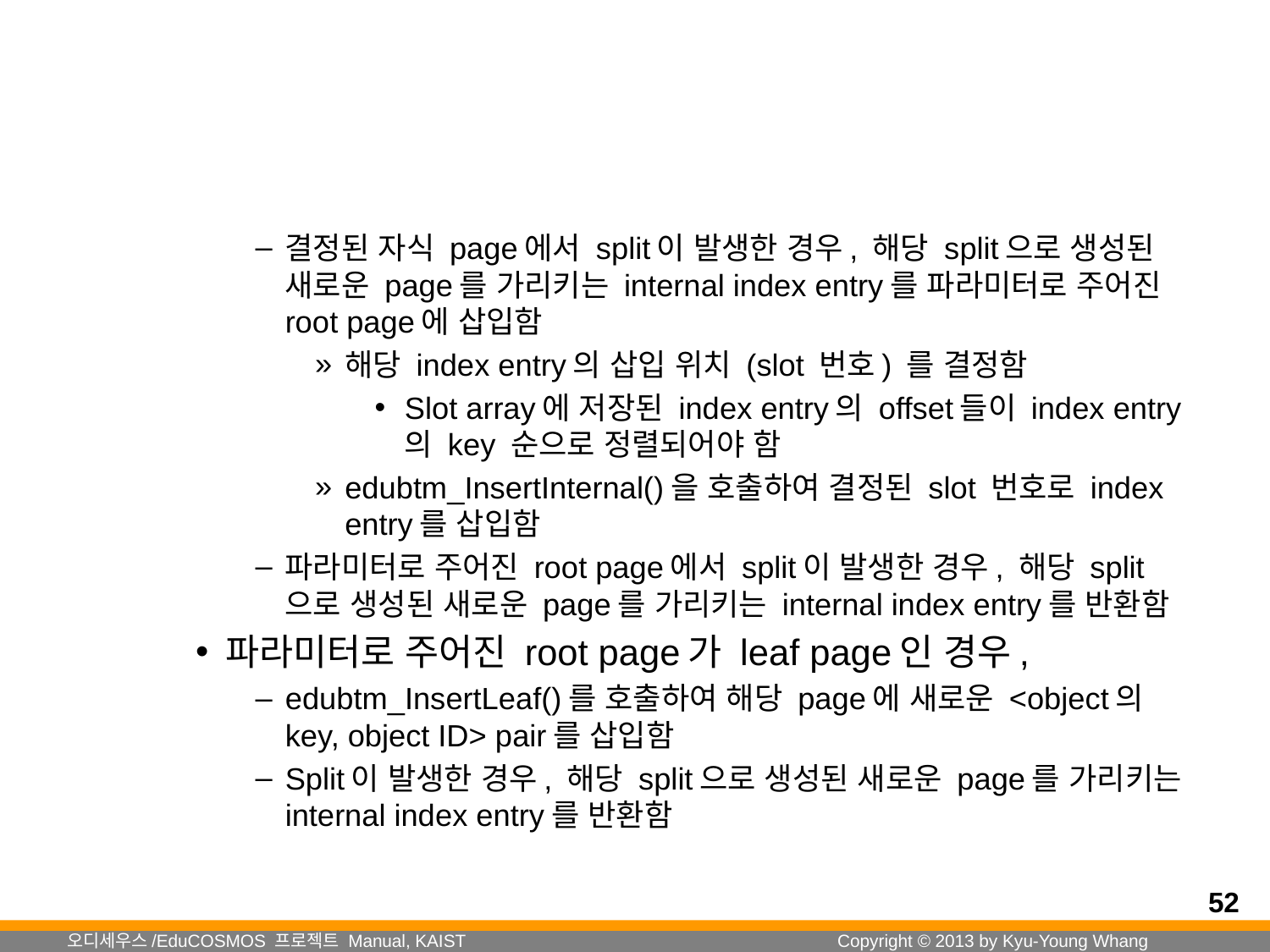

#
결정된 자식 page에서 split이 발생한 경우, 해당 split으로 생성된 새로운 page를 가리키는 internal index entry를 파라미터로 주어진 root page에 삽입함
해당 index entry의 삽입 위치 (slot 번호) 를 결정함
Slot array에 저장된 index entry의 offset들이 index entry의 key 순으로 정렬되어야 함
edubtm_InsertInternal()을 호출하여 결정된 slot 번호로 index entry를 삽입함
파라미터로 주어진 root page에서 split이 발생한 경우, 해당 split으로 생성된 새로운 page를 가리키는 internal index entry를 반환함
파라미터로 주어진 root page가 leaf page인 경우,
edubtm_InsertLeaf()를 호출하여 해당 page에 새로운 <object의 key, object ID> pair를 삽입함
Split이 발생한 경우, 해당 split으로 생성된 새로운 page를 가리키는 internal index entry를 반환함